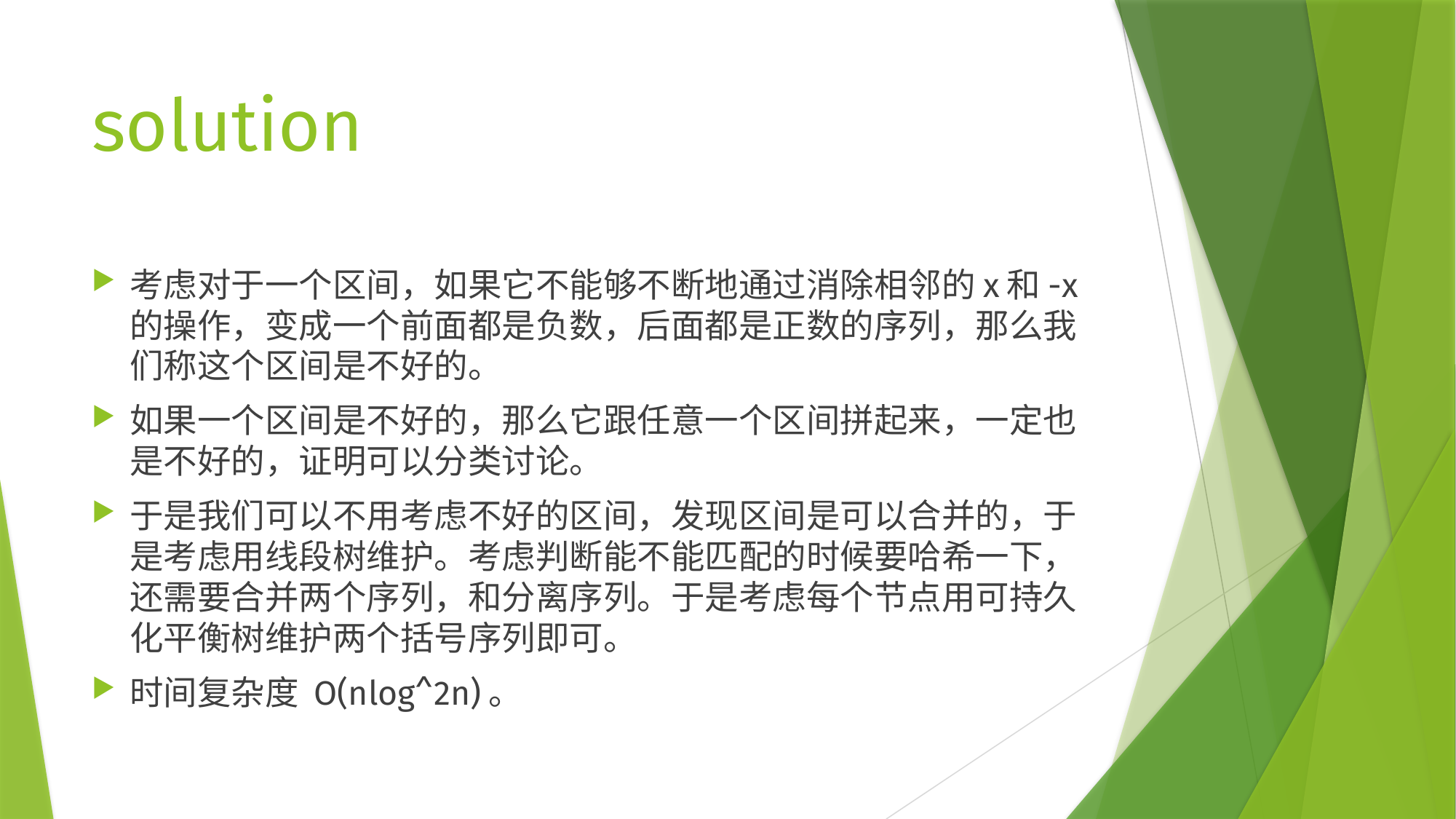

# solution
考虑对于一个区间，如果它不能够不断地通过消除相邻的x和-x的操作，变成一个前面都是负数，后面都是正数的序列，那么我们称这个区间是不好的。
如果一个区间是不好的，那么它跟任意一个区间拼起来，一定也是不好的，证明可以分类讨论。
于是我们可以不用考虑不好的区间，发现区间是可以合并的，于是考虑用线段树维护。考虑判断能不能匹配的时候要哈希一下，还需要合并两个序列，和分离序列。于是考虑每个节点用可持久化平衡树维护两个括号序列即可。
时间复杂度 O(nlog^2n)。